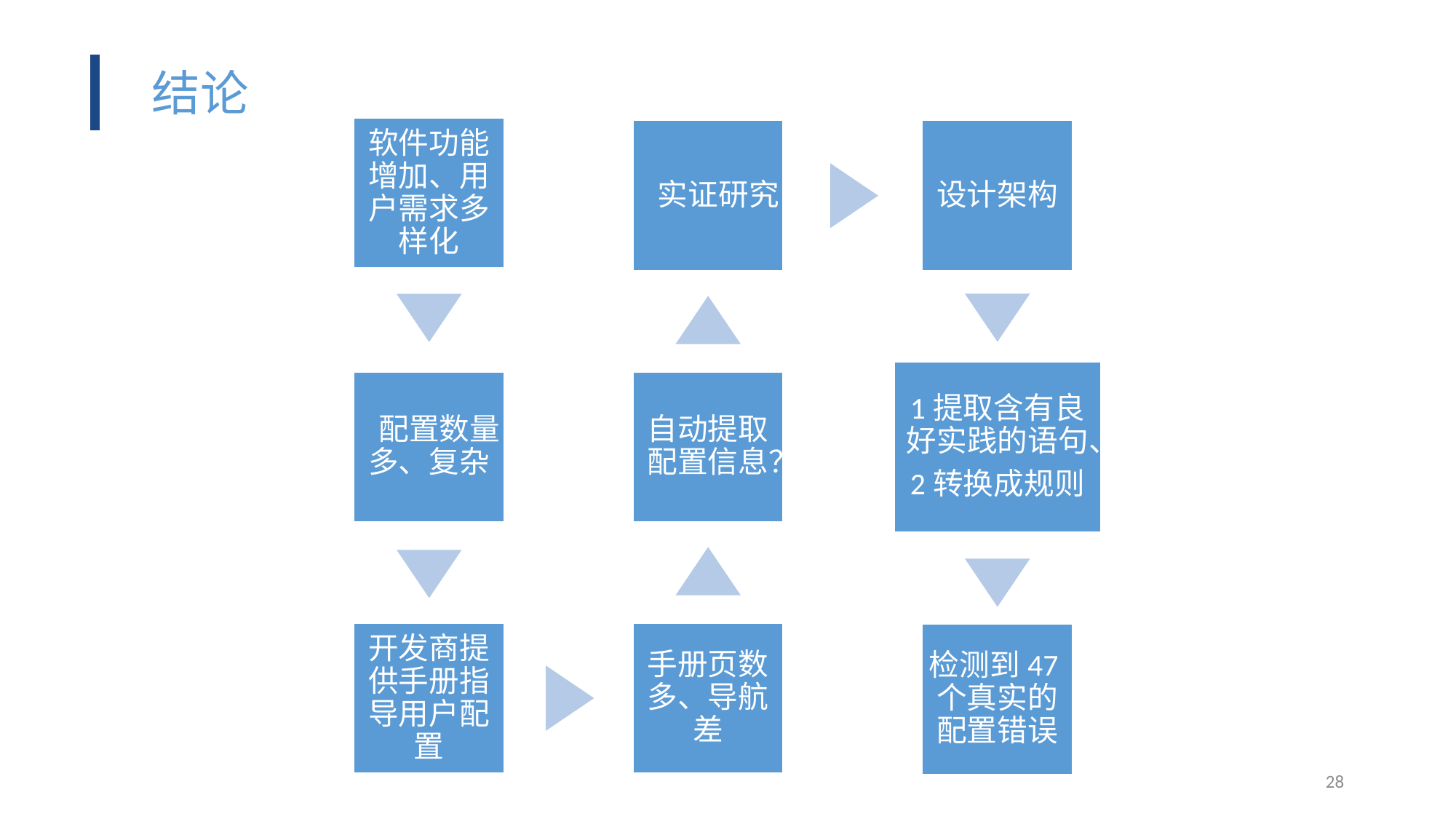

结论
软件功能增加、用户需求多样化
  配置数量多、复杂
开发商提供手册指导用户配置
手册页数多、导航差
自动提取配置信息？
  实证研究
设计架构
1提取含有良好实践的语句、
2转换成规则
检测到47个真实的配置错误
28